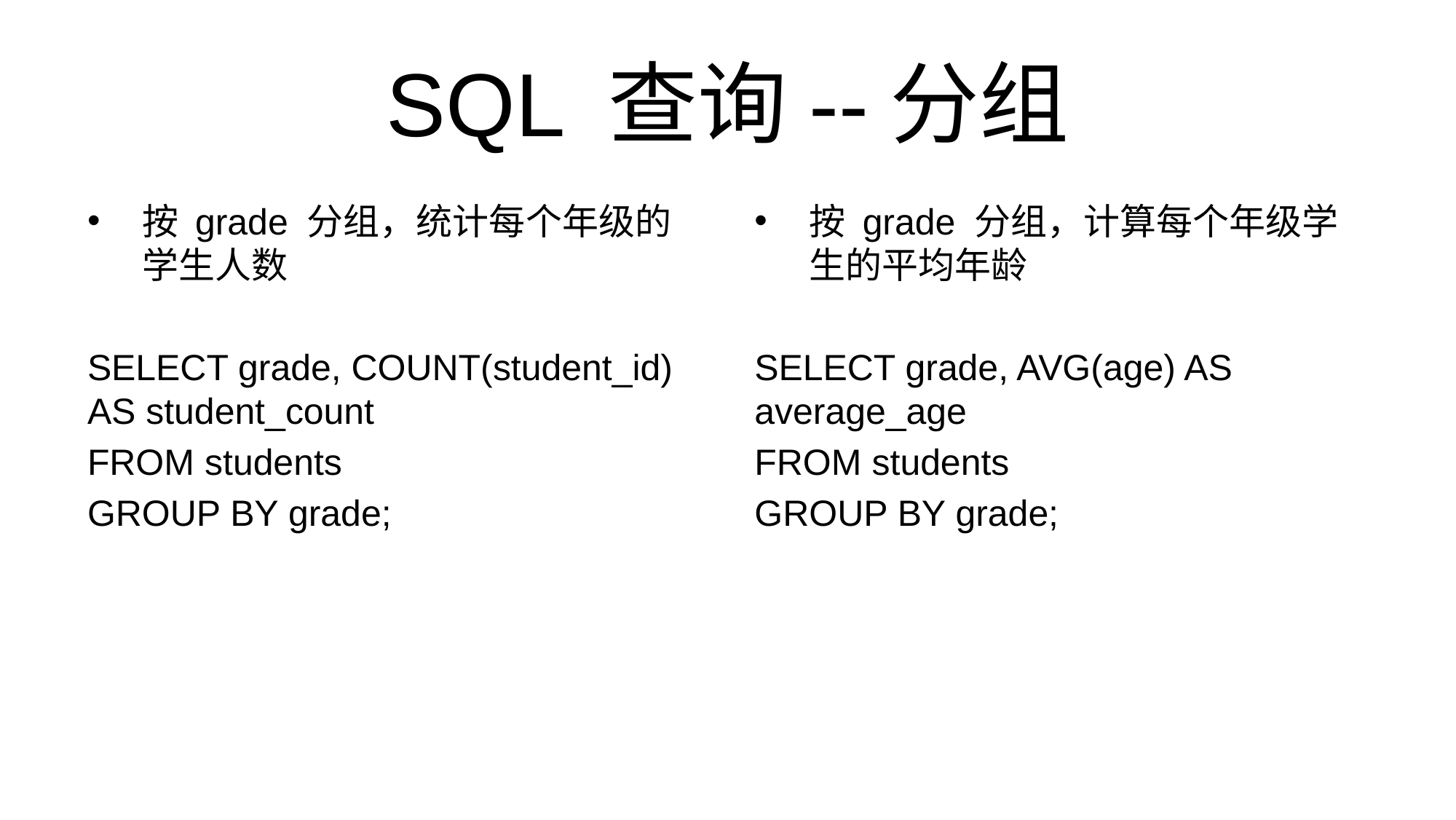

# SQL 查询--分组
按 grade 分组，统计每个年级的学生人数

SELECT grade, COUNT(student_id) AS student_count
FROM students
GROUP BY grade;
按 grade 分组，计算每个年级学生的平均年龄

SELECT grade, AVG(age) AS average_age
FROM students
GROUP BY grade;